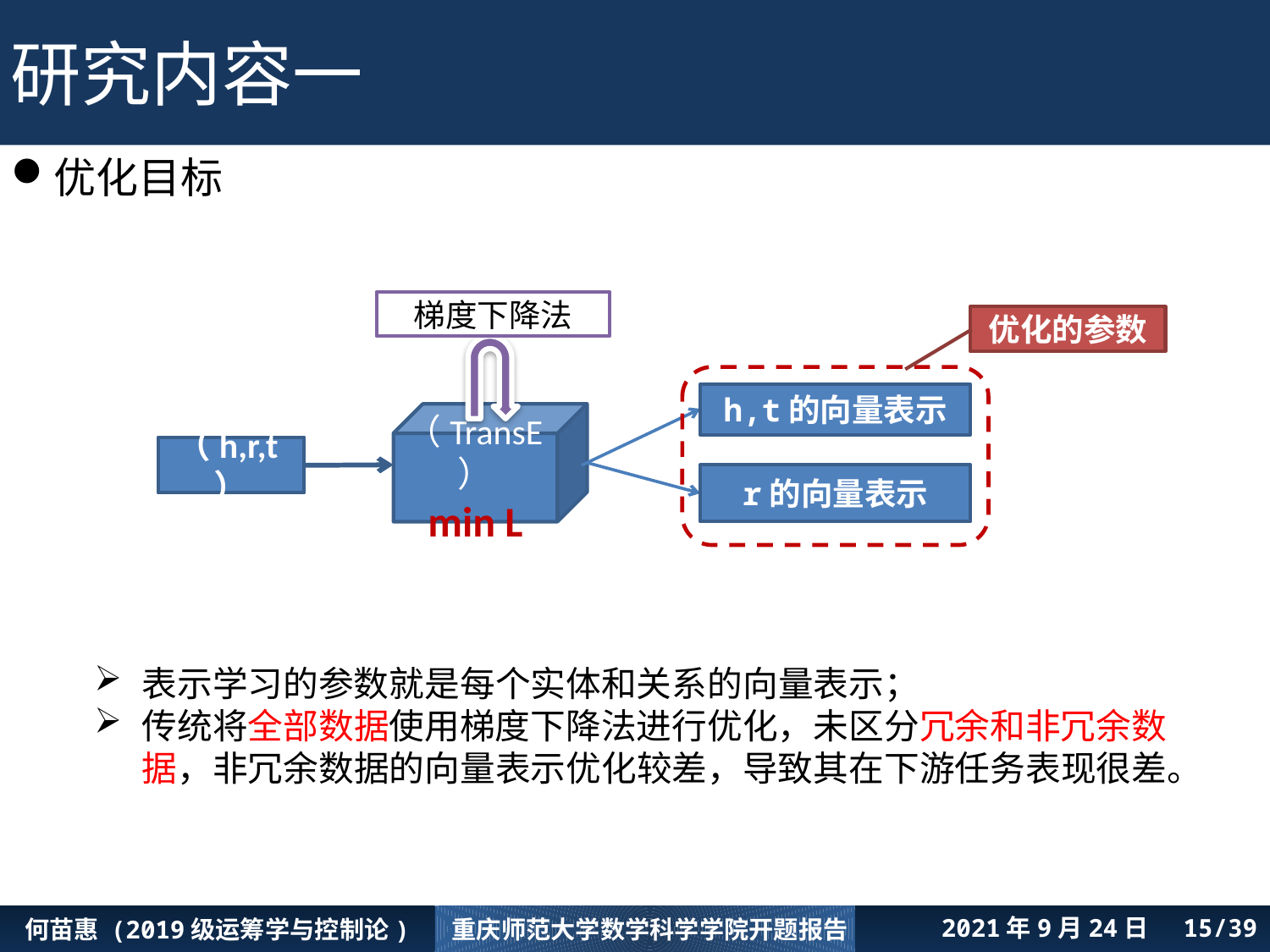

研究内容一
优化目标
梯度下降法
优化的参数

h,t的向量表示
（TransE）
min L
（h,r,t）
r的向量表示

表示学习的参数就是每个实体和关系的向量表示；
传统将全部数据使用梯度下降法进行优化，未区分冗余和非冗余数据，非冗余数据的向量表示优化较差，导致其在下游任务表现很差。
何苗惠 (2019级运筹学与控制论)
重庆师范大学数学科学学院开题报告
2021年9月24日     15/39